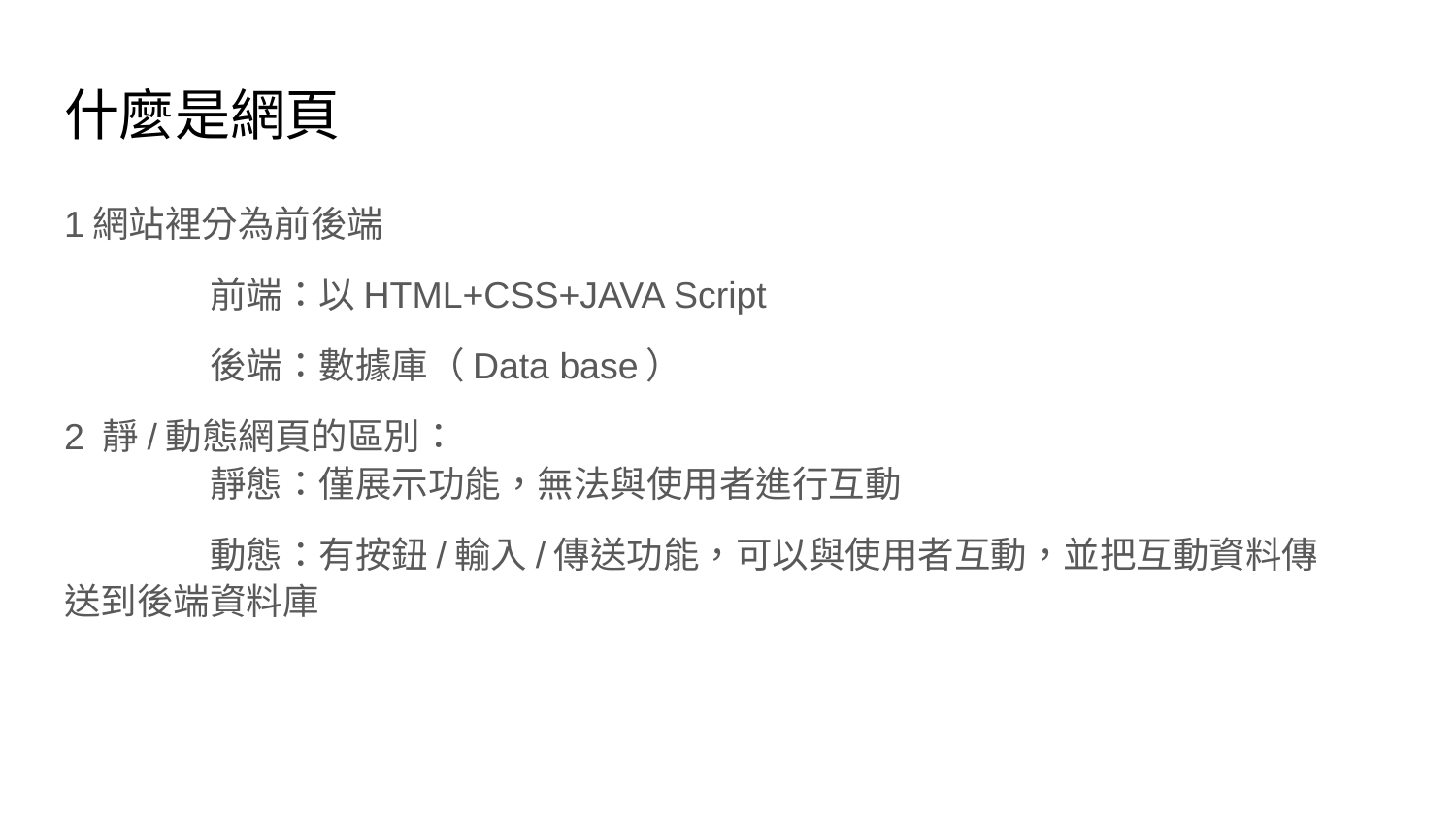

# 什麼是網頁
1網站裡分為前後端
	前端：以HTML+CSS+JAVA Script
	後端：數據庫（Data base）
2 靜/動態網頁的區別：
	靜態：僅展示功能，無法與使用者進行互動
	動態：有按鈕/輸入/傳送功能，可以與使用者互動，並把互動資料傳送到後端資料庫